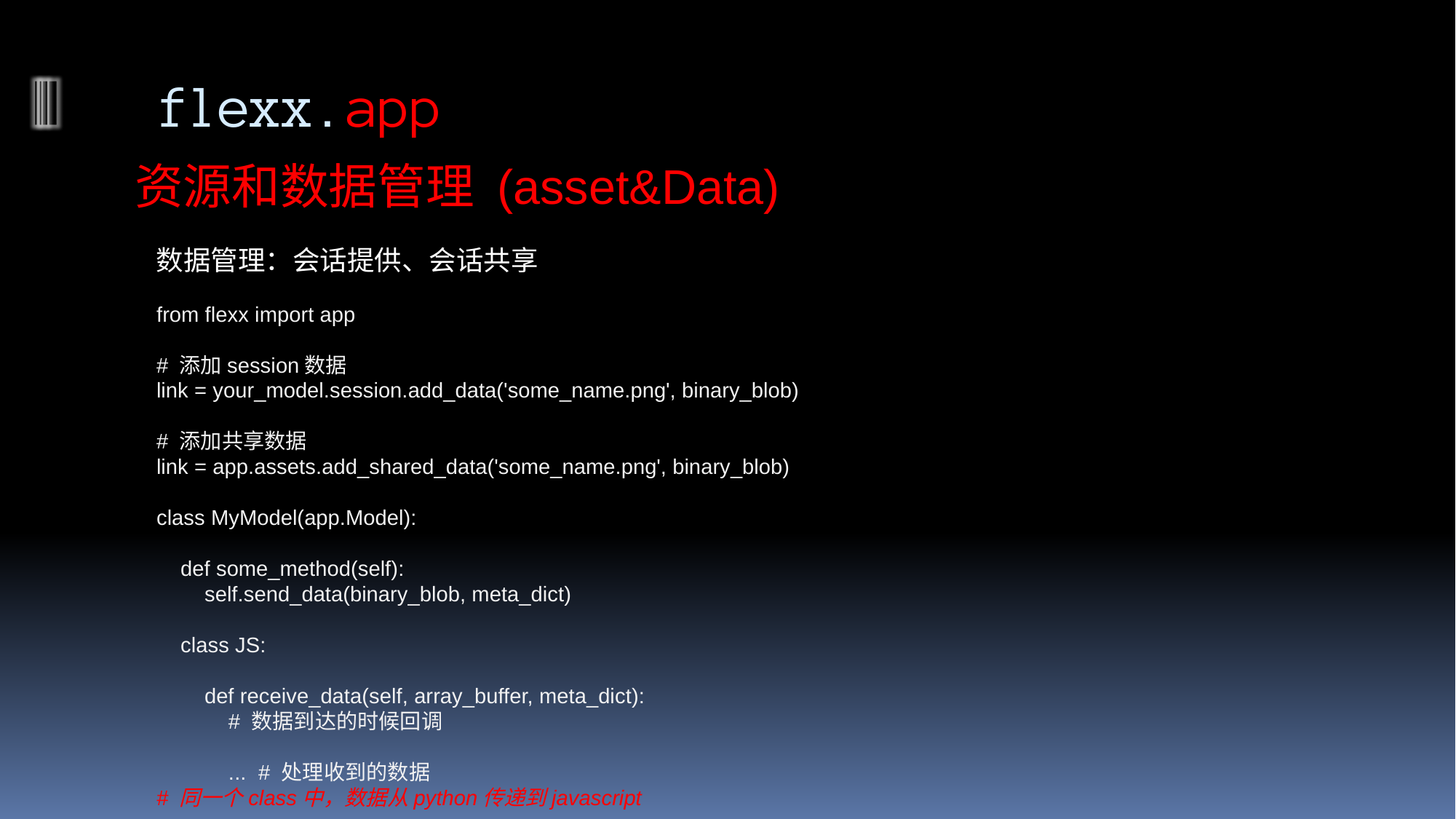

# flexx.app
资源和数据管理 (asset&Data)
数据管理：会话提供、会话共享
from flexx import app

# 添加session数据
link = your_model.session.add_data('some_name.png', binary_blob)

# 添加共享数据
link = app.assets.add_shared_data('some_name.png', binary_blob)

class MyModel(app.Model):

    def some_method(self):
        self.send_data(binary_blob, meta_dict)

    class JS:

        def receive_data(self, array_buffer, meta_dict):
            # 数据到达的时候回调

            ...  # 处理收到的数据
# 同一个class中，数据从python传递到javascript